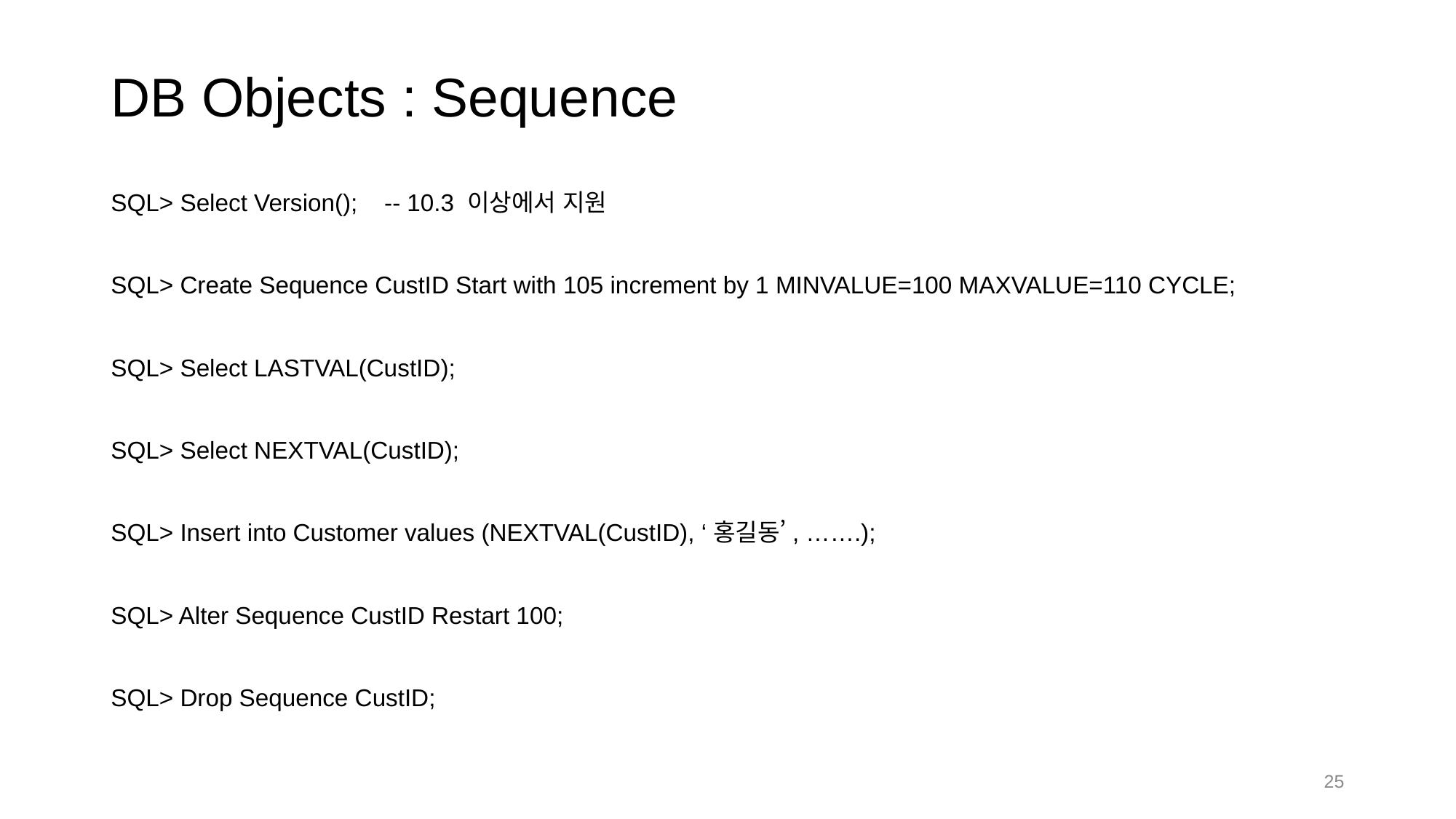

# DB Objects : Sequence
SQL> Select Version();    -- 10.3 이상에서 지원

SQL> Create Sequence CustID Start with 105 increment by 1 MINVALUE=100 MAXVALUE=110 CYCLE;

SQL> Select LASTVAL(CustID);

SQL> Select NEXTVAL(CustID);

SQL> Insert into Customer values (NEXTVAL(CustID), ‘홍길동’, …….);

SQL> Alter Sequence CustID Restart 100;

SQL> Drop Sequence CustID;

25